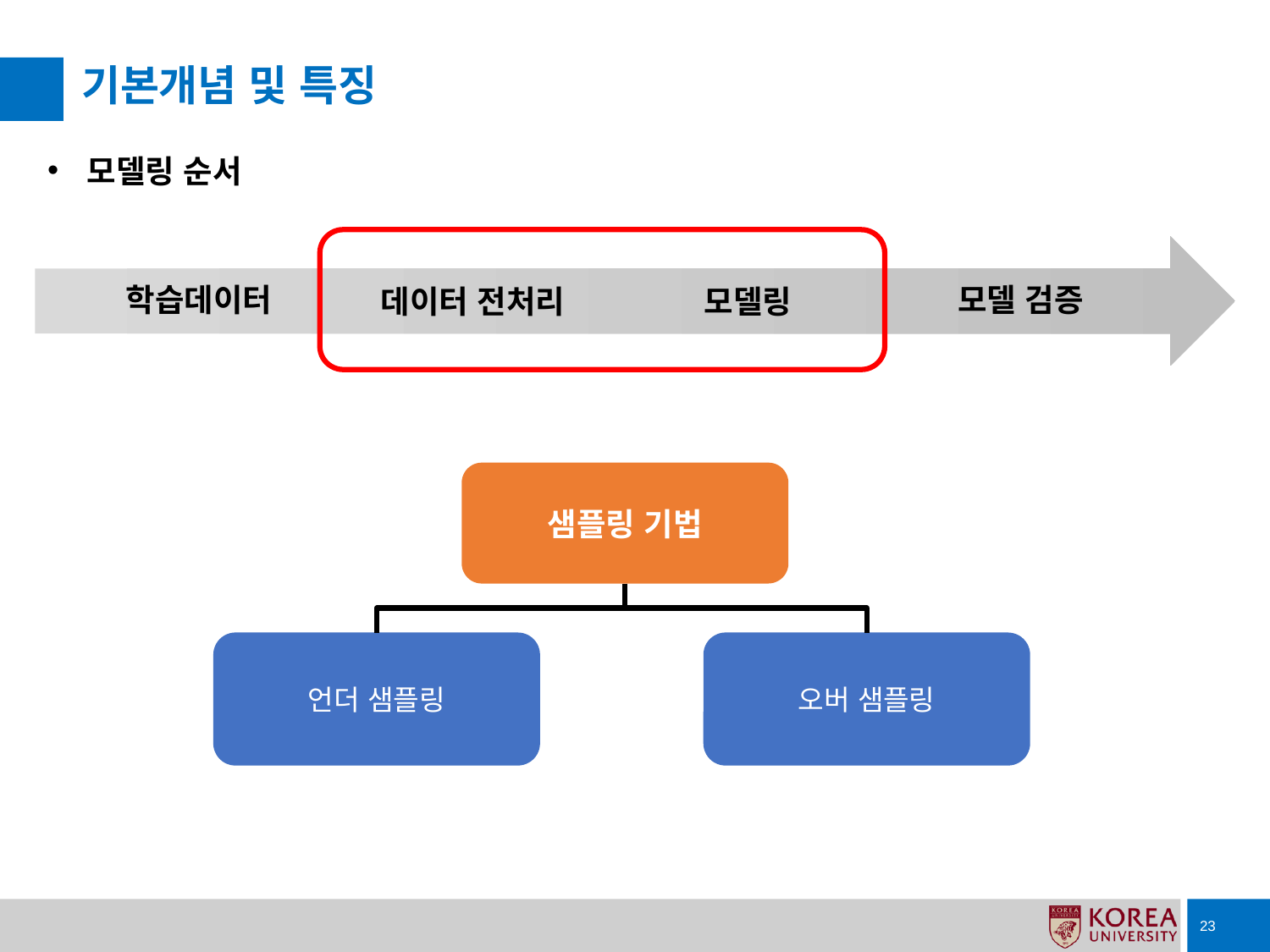

# 기본개념 및 특징

모델링 순서

학습데이터
모델 검증
데이터 전처리
모델링
샘플링 기법
오버 샘플링
언더 샘플링